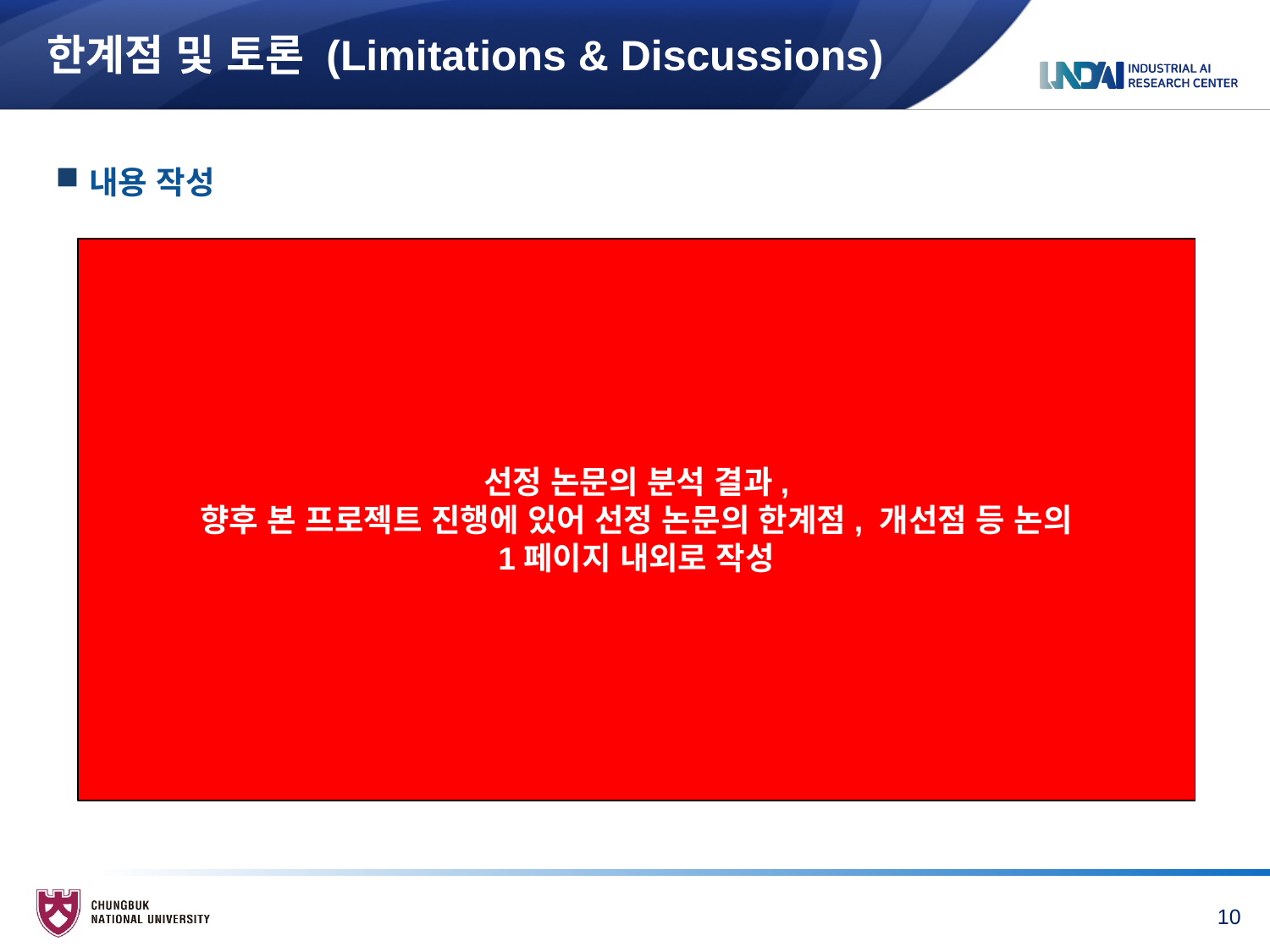

# 한계점 및 토론 (Limitations & Discussions)
내용 작성
선정 논문의 분석 결과,
향후 본 프로젝트 진행에 있어 선정 논문의 한계점, 개선점 등 논의
1페이지 내외로 작성